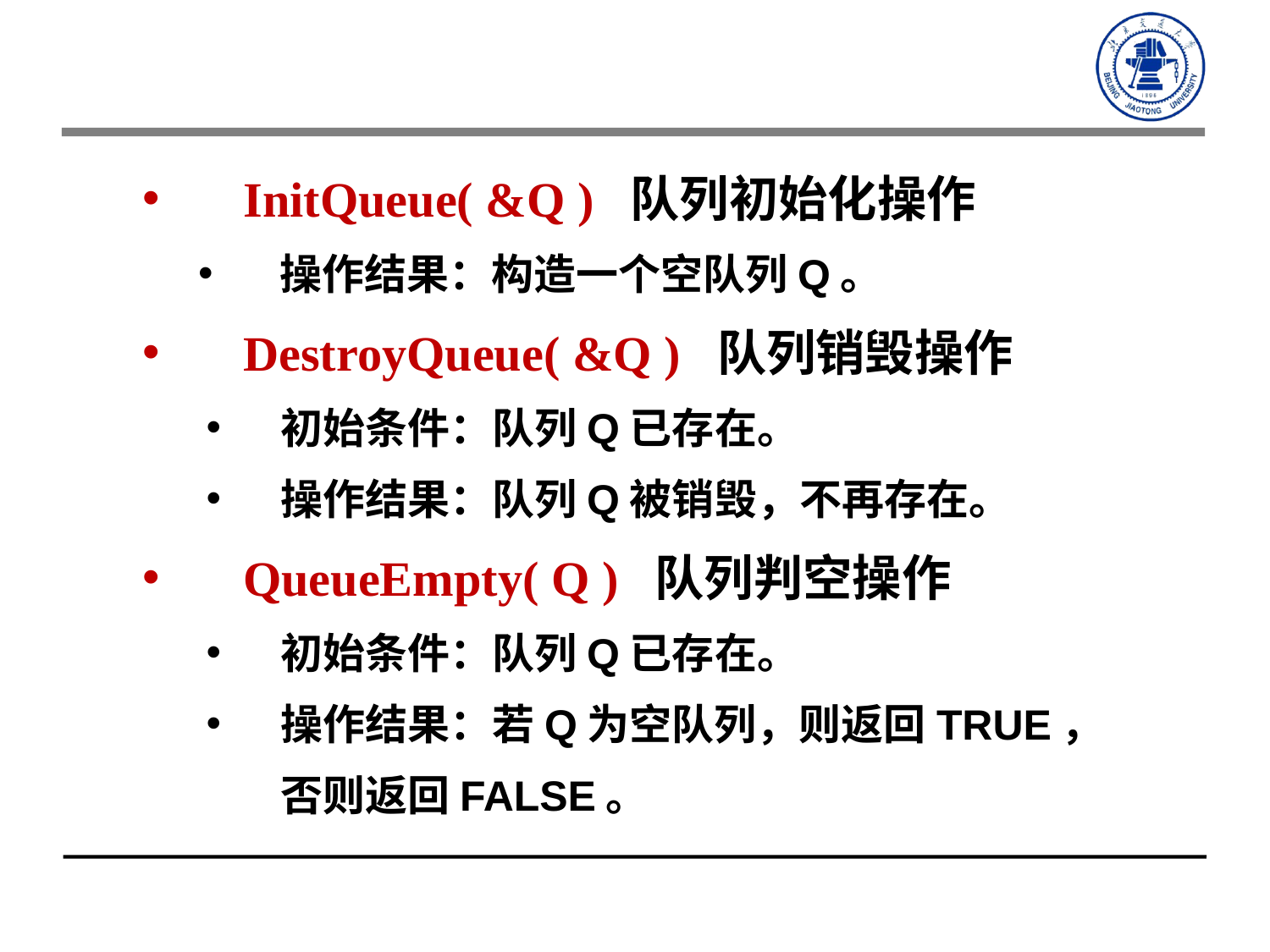

InitQueue( &Q )  队列初始化操作
操作结果：构造一个空队列Q。
DestroyQueue( &Q )  队列销毁操作
初始条件：队列Q已存在。
操作结果：队列Q被销毁，不再存在。
QueueEmpty( Q )  队列判空操作
初始条件：队列Q已存在。
操作结果：若Q为空队列，则返回TRUE，否则返回FALSE。